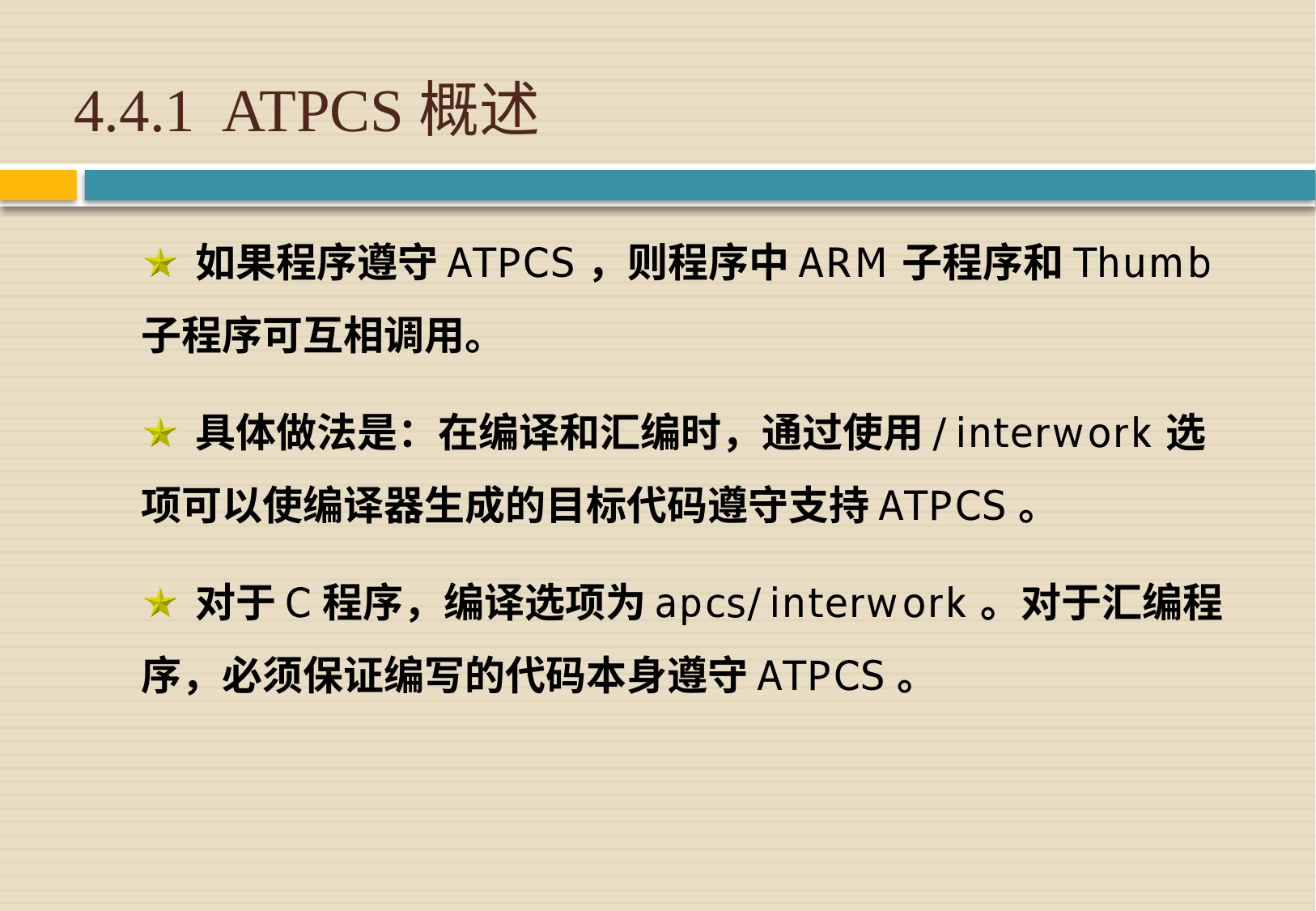

# 4.4.1  ATPCS概述
 如果程序遵守ATPCS，则程序中ARM子程序和Thumb子程序可互相调用。
 具体做法是：在编译和汇编时，通过使用/interwork选项可以使编译器生成的目标代码遵守支持ATPCS。
 对于C程序，编译选项为apcs/interwork。对于汇编程序，必须保证编写的代码本身遵守ATPCS。